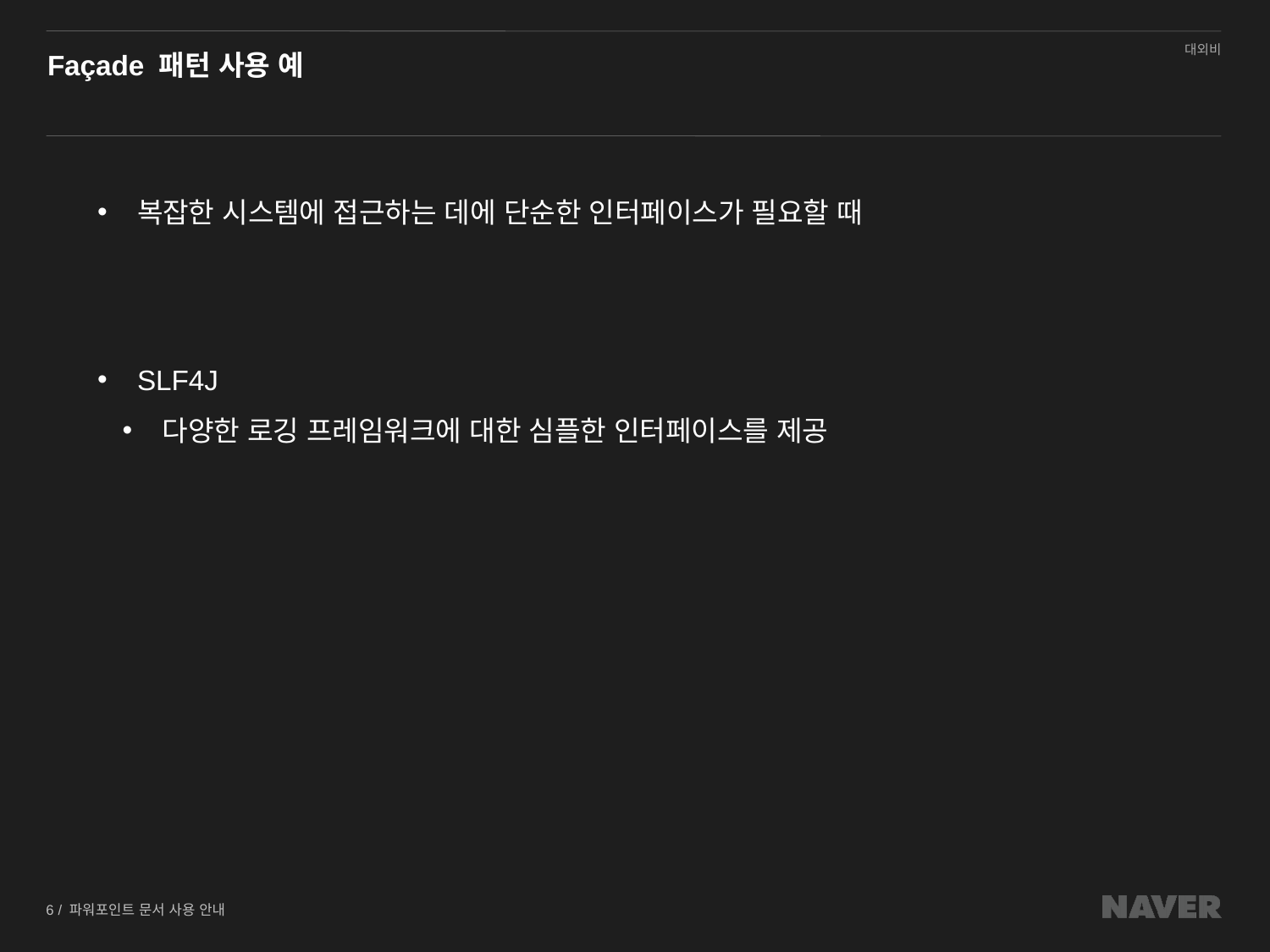

# Façade 패턴 사용 예
복잡한 시스템에 접근하는 데에 단순한 인터페이스가 필요할 때

SLF4J
다양한 로깅 프레임워크에 대한 심플한 인터페이스를 제공